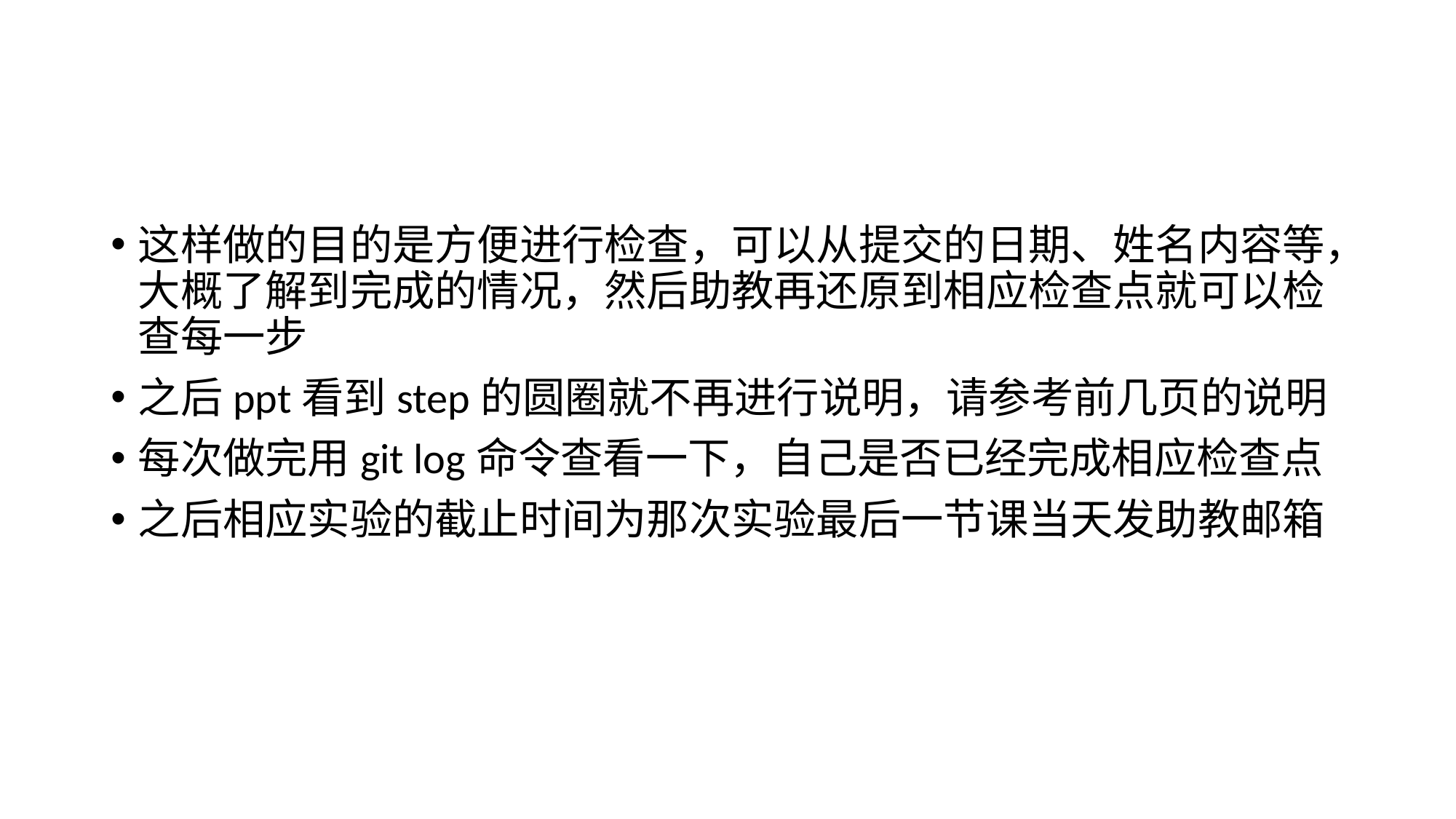

#
这样做的目的是方便进行检查，可以从提交的日期、姓名内容等，大概了解到完成的情况，然后助教再还原到相应检查点就可以检查每一步
之后ppt看到step的圆圈就不再进行说明，请参考前几页的说明
每次做完用git log命令查看一下，自己是否已经完成相应检查点
之后相应实验的截止时间为那次实验最后一节课当天发助教邮箱